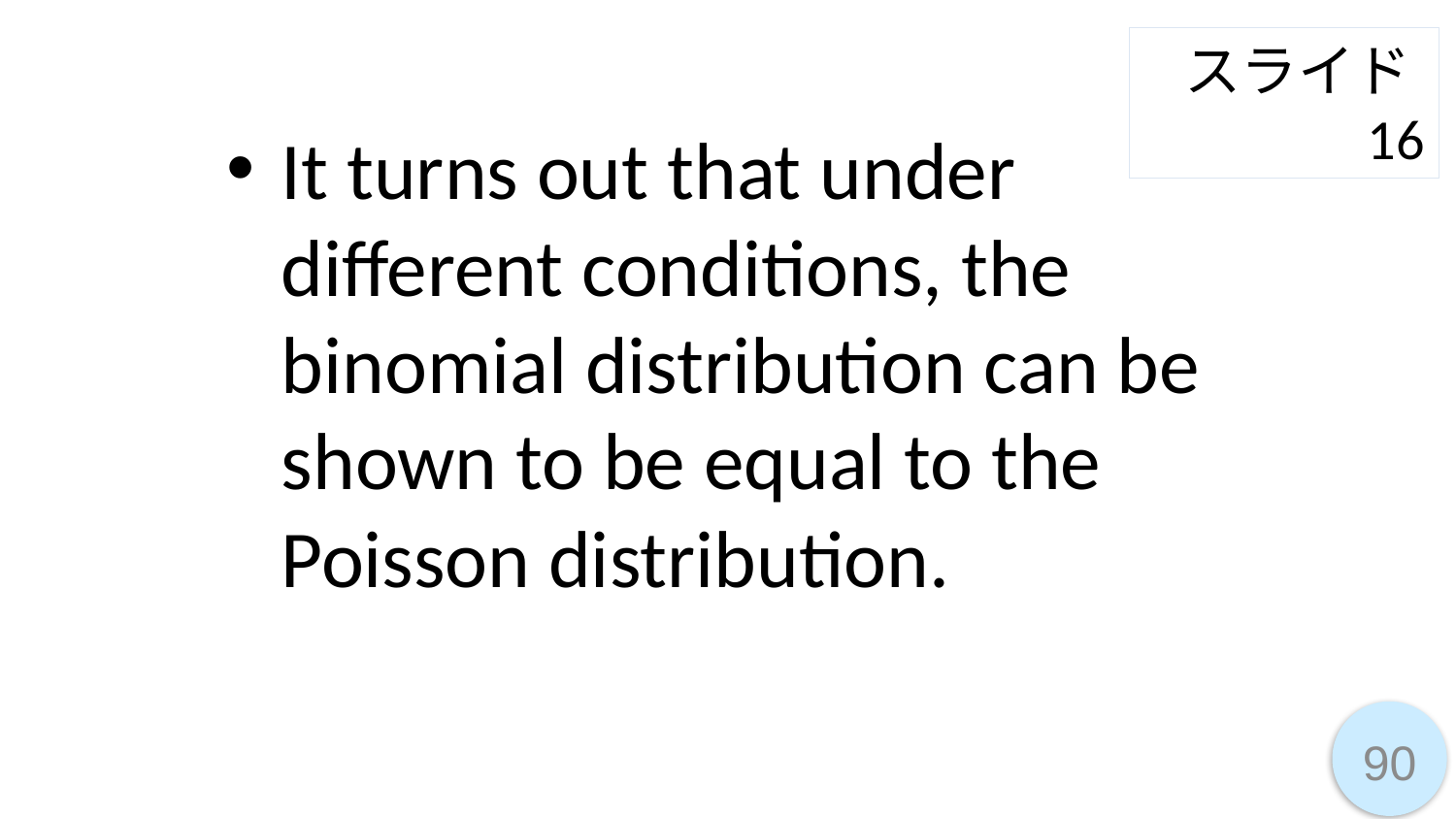

スライド16
It turns out that under different conditions, the binomial distribution can be shown to be equal to the Poisson distribution.
90